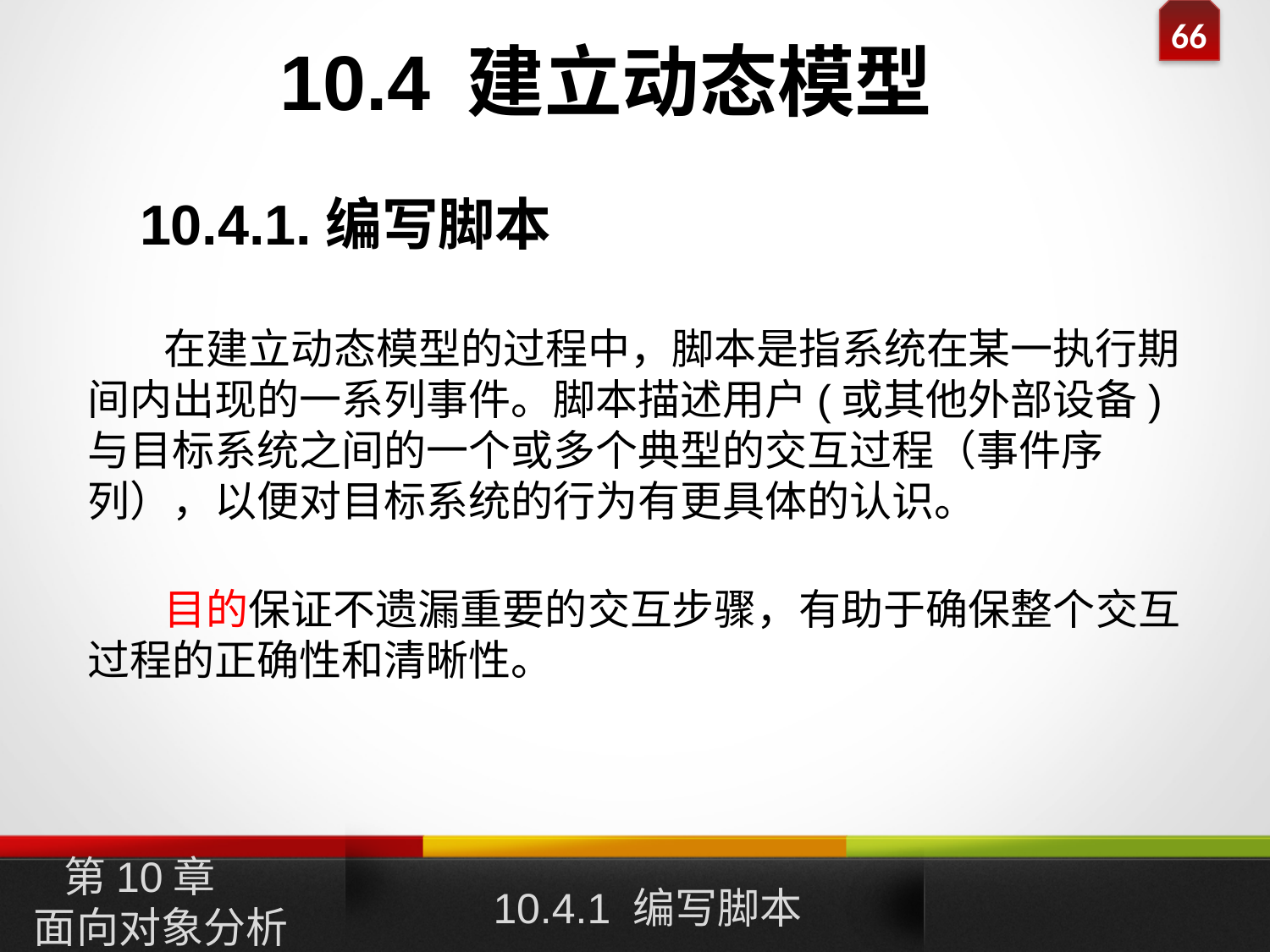

10.4 建立动态模型
10.4.1.编写脚本
       在建立动态模型的过程中，脚本是指系统在某一执行期间内出现的一系列事件。脚本描述用户(或其他外部设备)与目标系统之间的一个或多个典型的交互过程（事件序列），以便对目标系统的行为有更具体的认识。
       目的保证不遗漏重要的交互步骤，有助于确保整个交互过程的正确性和清晰性。
10.4.1 编写脚本